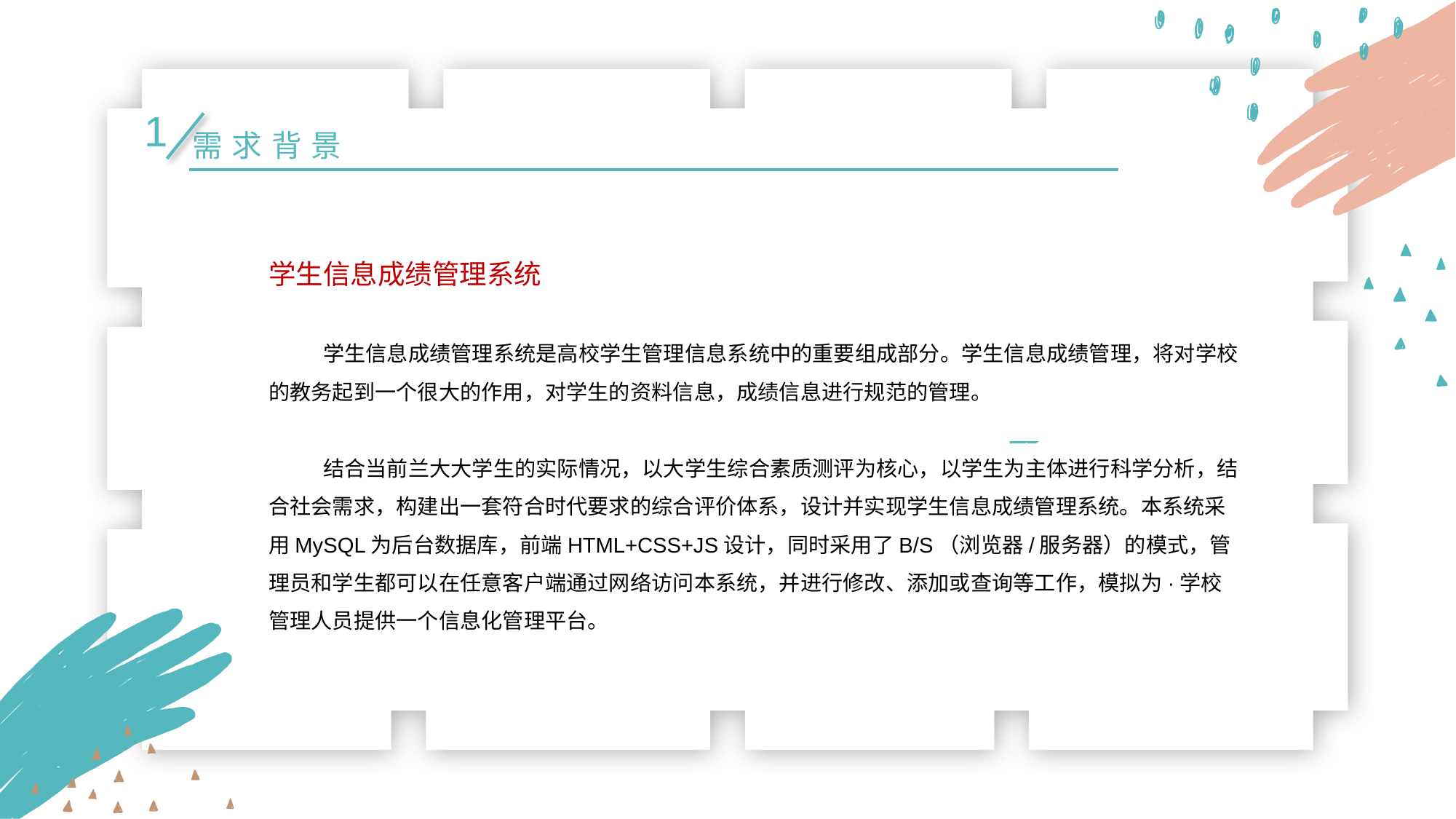

1
需求背景
学生信息成绩管理系统

学生信息成绩管理系统是高校学生管理信息系统中的重要组成部分。学生信息成绩管理，将对学校的教务起到一个很大的作用，对学生的资料信息，成绩信息进行规范的管理。

结合当前兰大大学生的实际情况，以大学生综合素质测评为核心，以学生为主体进行科学分析，结合社会需求，构建出一套符合时代要求的综合评价体系，设计并实现学生信息成绩管理系统。本系统采用MySQL为后台数据库，前端HTML+CSS+JS设计，同时采用了B/S（浏览器/服务器）的模式，管理员和学生都可以在任意客户端通过网络访问本系统，并进行修改、添加或查询等工作，模拟为·学校管理人员提供一个信息化管理平台。